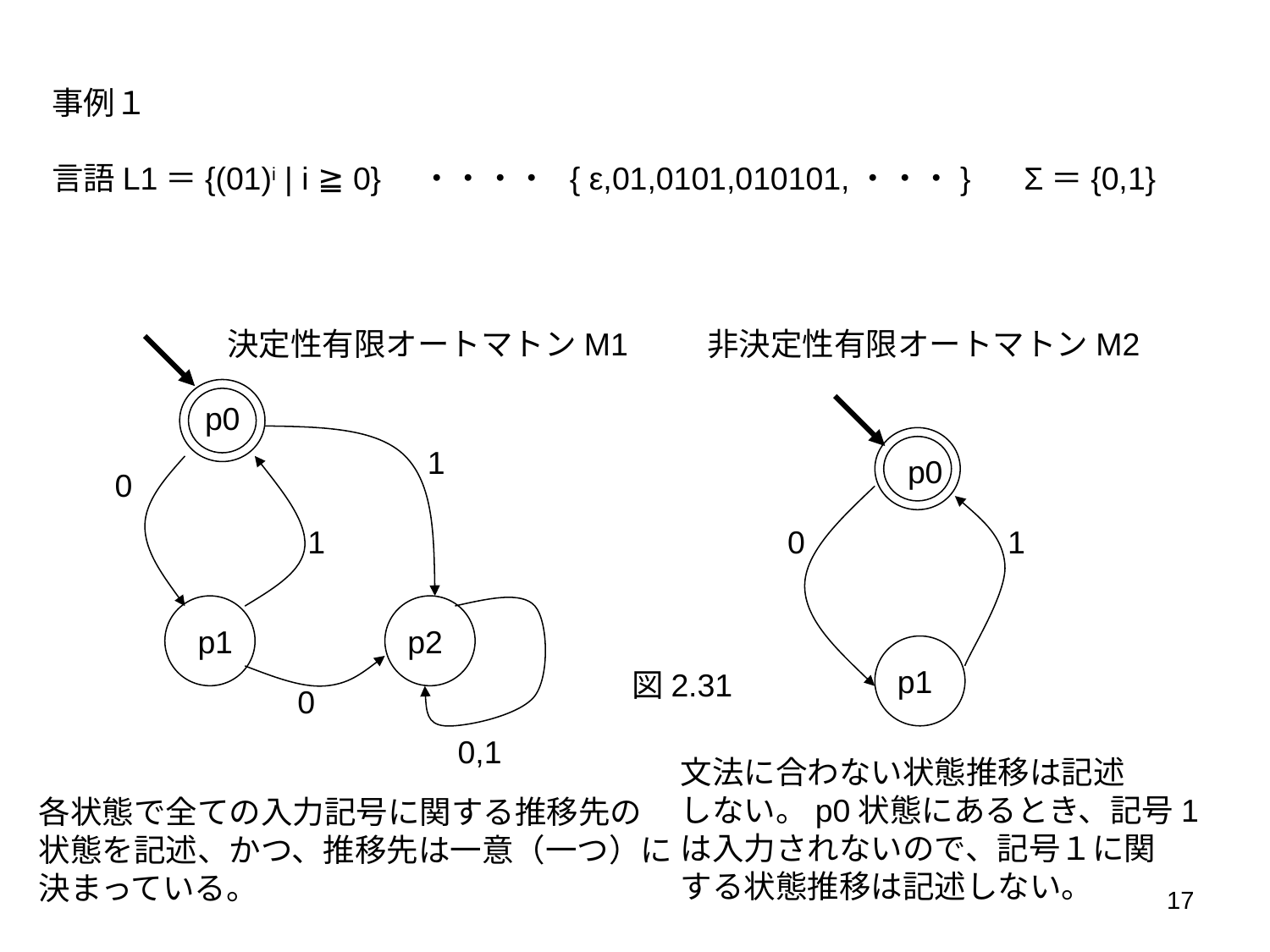

事例１

言語L1＝{(01)i | i ≧ 0}　・・・・  { ε,01,0101,010101,・・・}      Σ＝{0,1}

決定性有限オートマトンM1
非決定性有限オートマトンM2

p0

1
p0

0

1
0
1

p1
p2

p1
図2.31
0
0,1
文法に合わない状態推移は記述
しない。p0状態にあるとき、記号1
は入力されないので、記号１に関
する状態推移は記述しない。
各状態で全ての入力記号に関する推移先の
状態を記述、かつ、推移先は一意（一つ）に
決まっている。
17